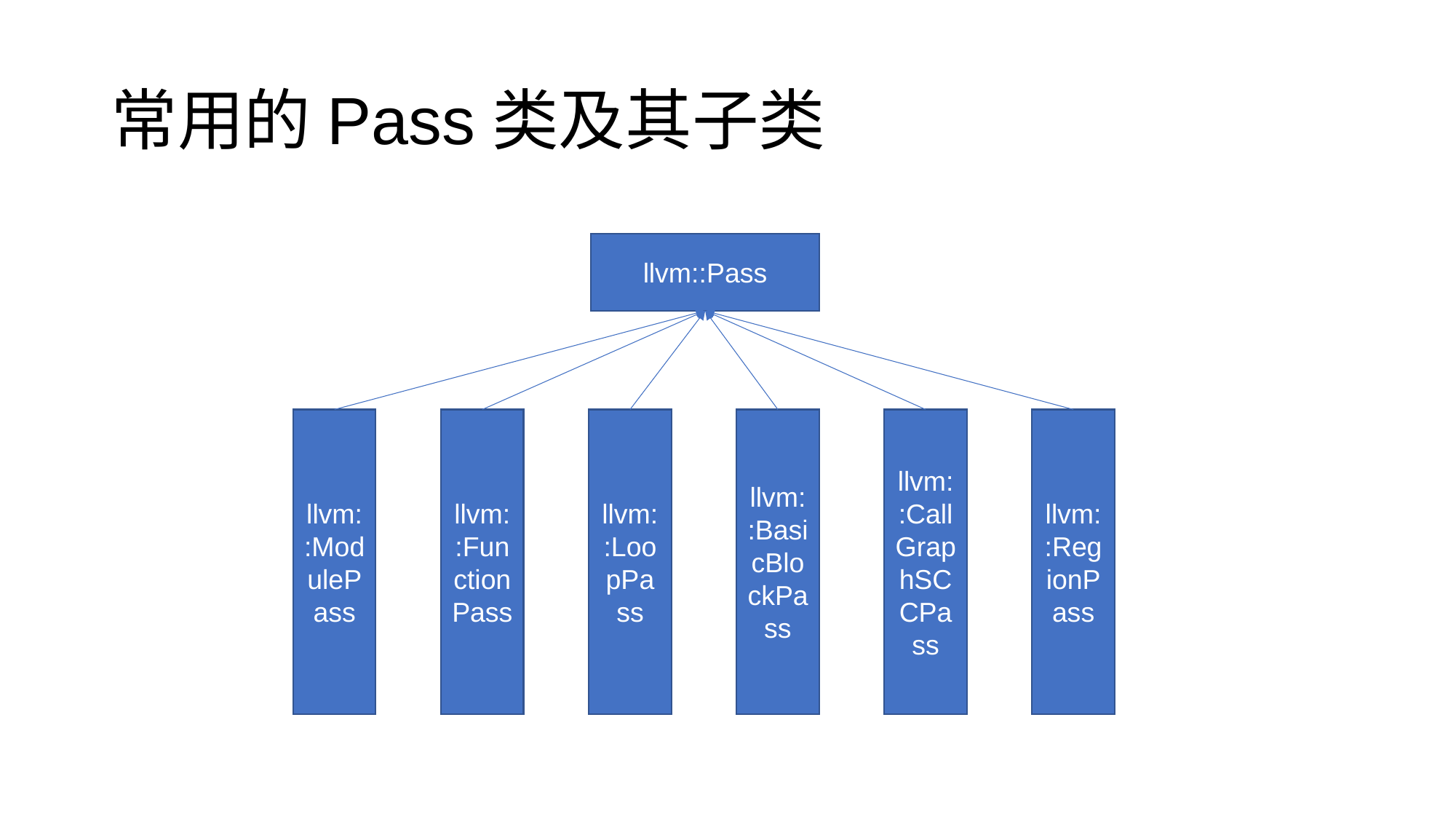

# 常用的Pass类及其子类
llvm::Pass
llvm::RegionPass
llvm::CallGraphSCCPass
llvm::ModulePass
llvm::LoopPass
llvm::BasicBlockPass
llvm::FunctionPass